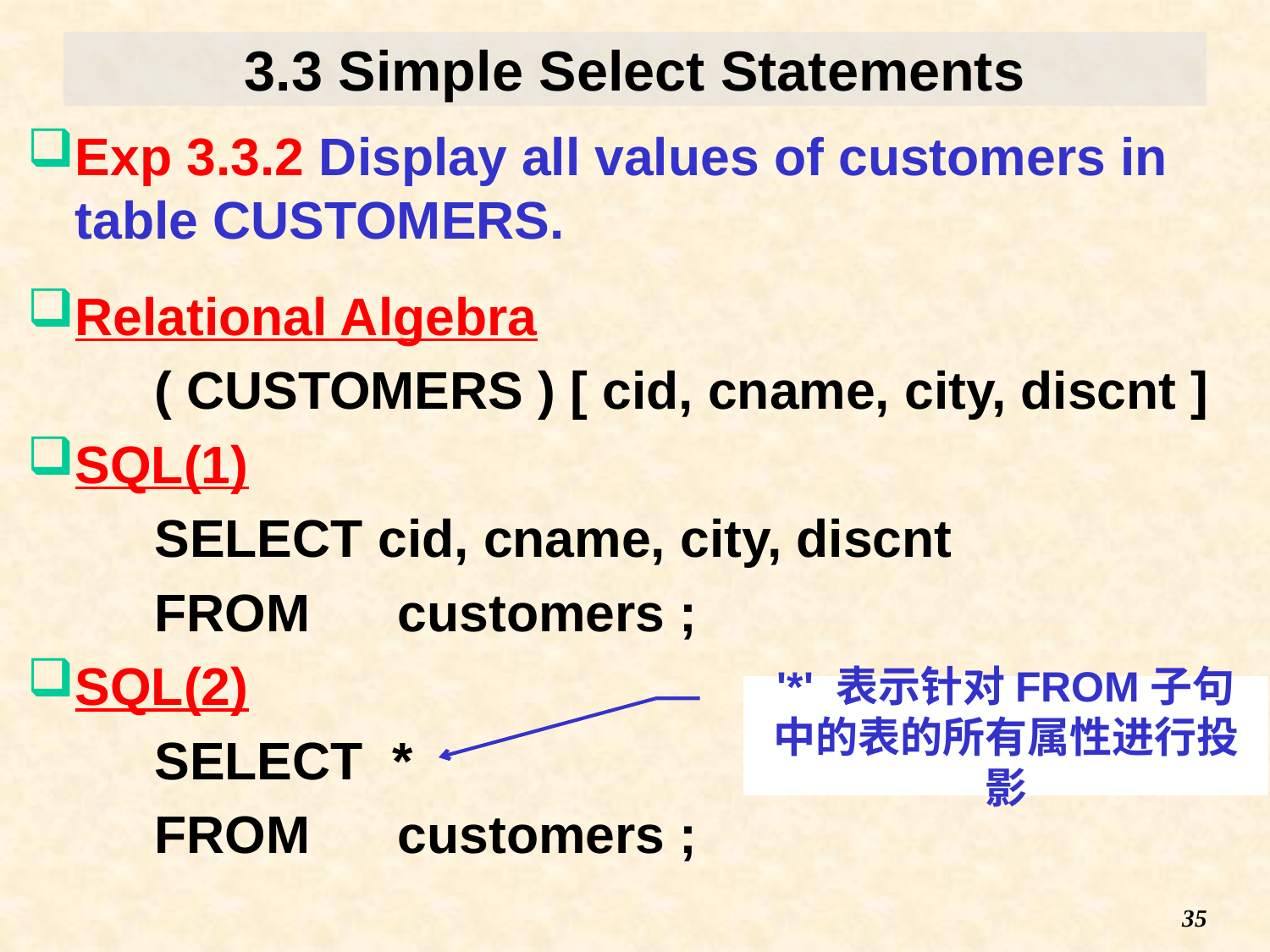

# 3.3 Simple Select Statements
Exp 3.3.2 Display all values of customers in table CUSTOMERS.
Relational Algebra
( CUSTOMERS ) [ cid, cname, city, discnt ]
SQL(1)
SELECT cid, cname, city, discnt
FROM      customers ;
SQL(2)
SELECT  *
FROM      customers ;
'*' 表示针对FROM子句中的表的所有属性进行投影
35